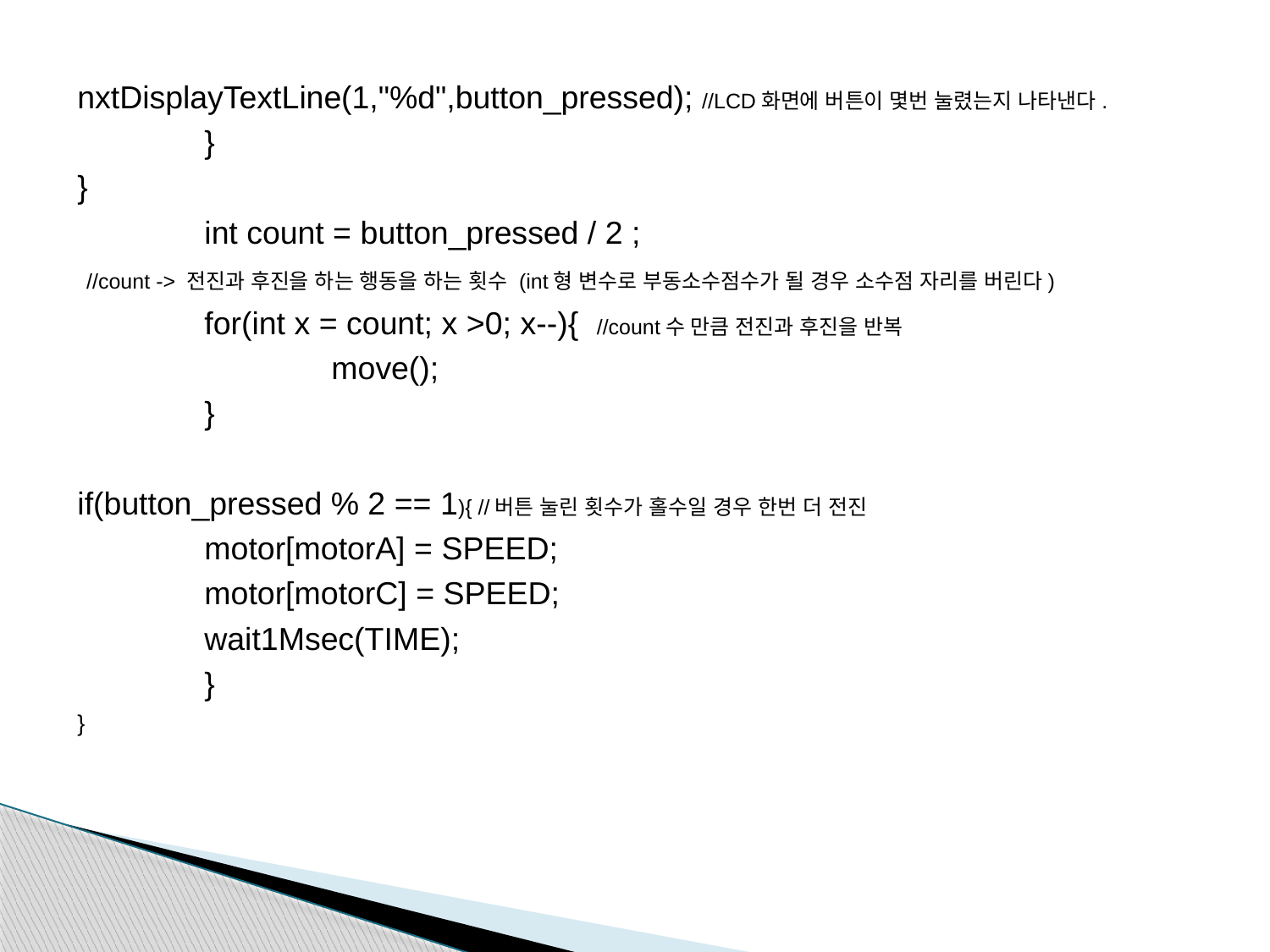

nxtDisplayTextLine(1,"%d",button_pressed); //LCD화면에 버튼이 몇번 눌렸는지 나타낸다.
	}
}
	int count = button_pressed / 2 ;
 //count -> 전진과 후진을 하는 행동을 하는 횟수 (int형 변수로 부동소수점수가 될 경우 소수점 자리를 버린다)
	for(int x = count; x >0; x--){  //count수 만큼 전진과 후진을 반복
		move();
	}

if(button_pressed % 2 == 1){ //버튼 눌린 횟수가 홀수일 경우 한번 더 전진
	motor[motorA] = SPEED;
	motor[motorC] = SPEED;
	wait1Msec(TIME);
	}
}